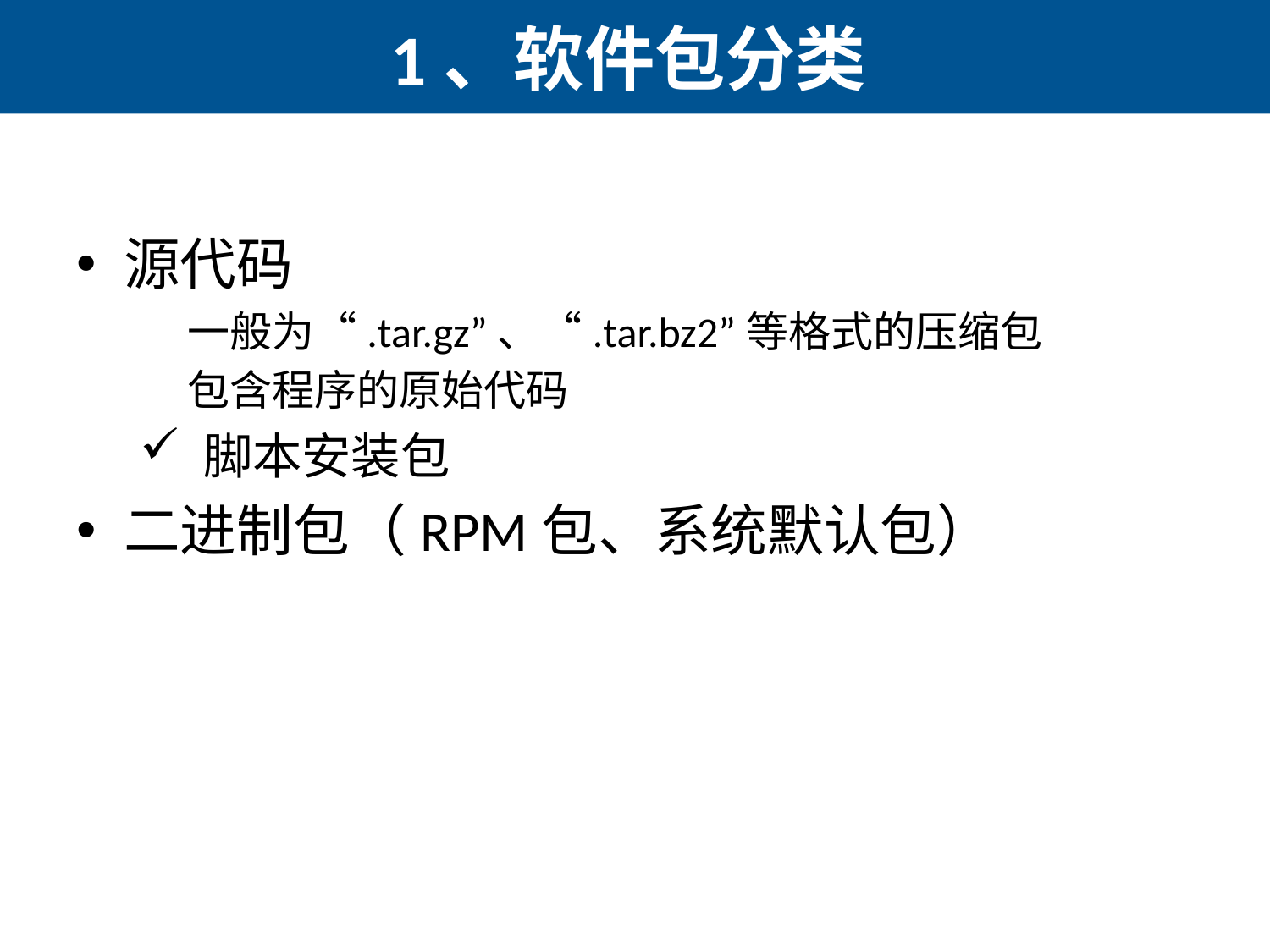

# 1、软件包分类
源代码
一般为“.tar.gz”、“.tar.bz2”等格式的压缩包
包含程序的原始代码
 脚本安装包
二进制包（RPM包、系统默认包）